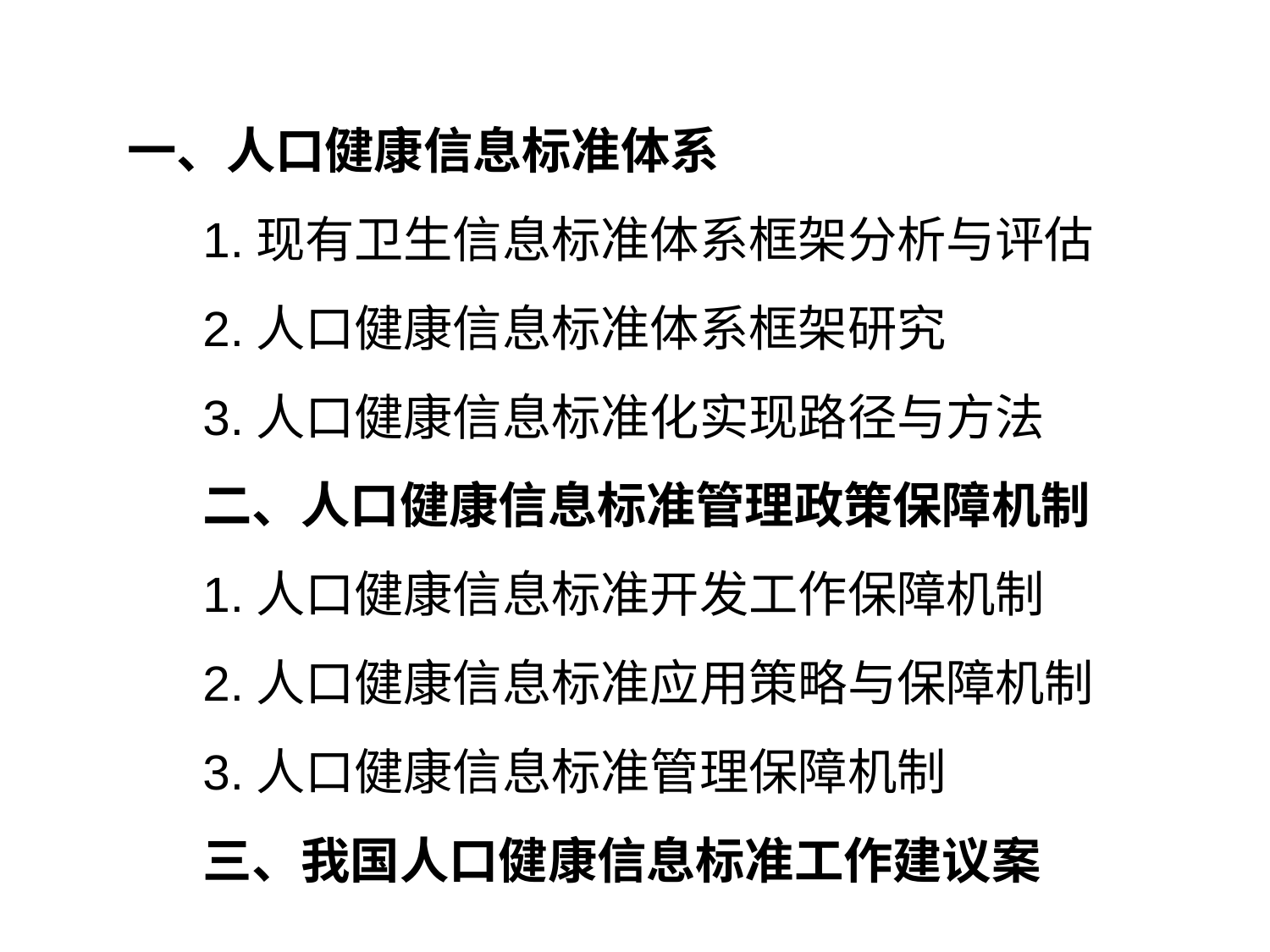

一、人口健康信息标准体系
1.现有卫生信息标准体系框架分析与评估
2.人口健康信息标准体系框架研究
3.人口健康信息标准化实现路径与方法
二、人口健康信息标准管理政策保障机制
1.人口健康信息标准开发工作保障机制
2.人口健康信息标准应用策略与保障机制
3.人口健康信息标准管理保障机制
三、我国人口健康信息标准工作建议案